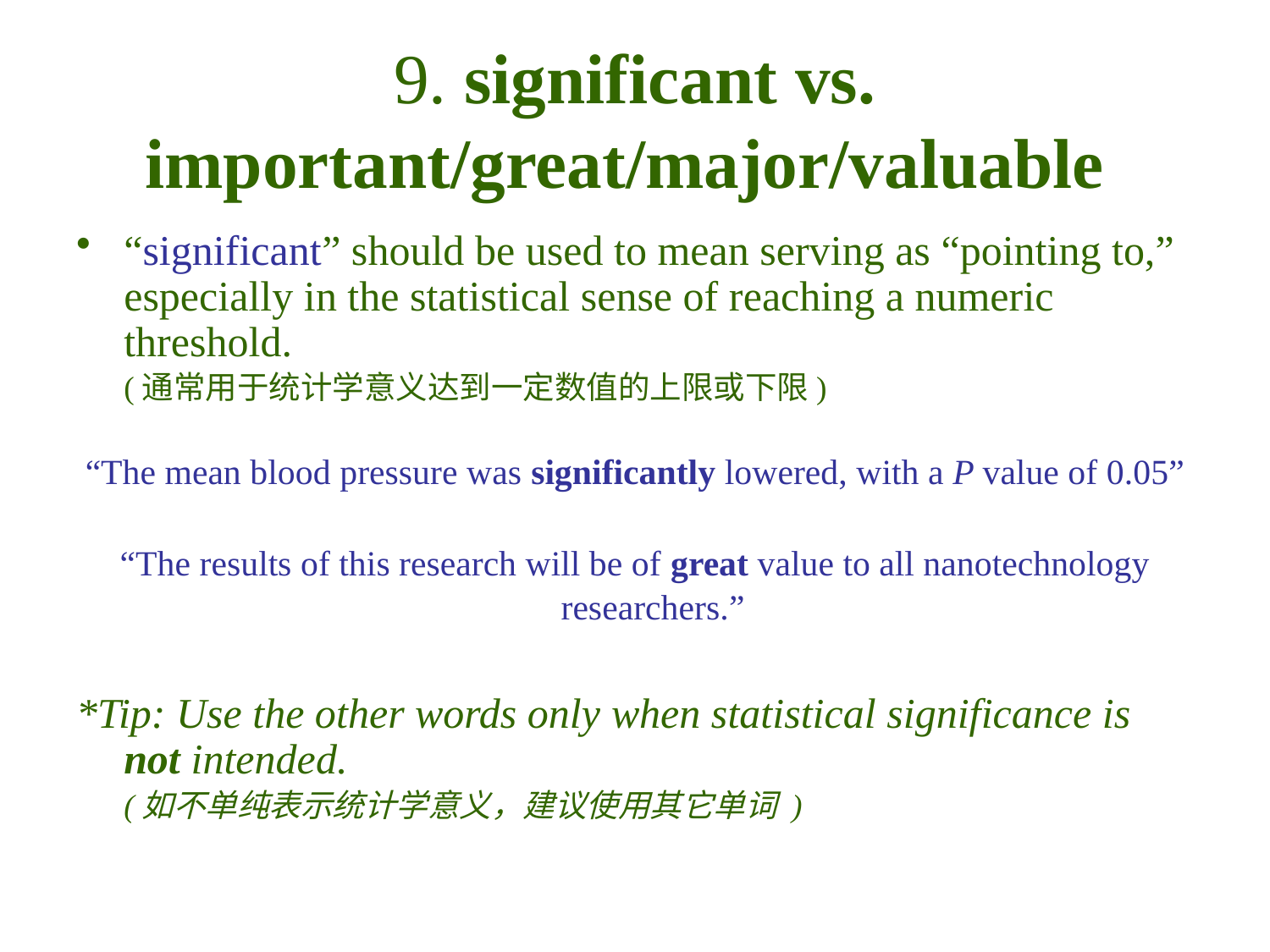

# 9. significant vs. important/great/major/valuable
“significant” should be used to mean serving as “pointing to,” especially in the statistical sense of reaching a numeric threshold.
	(通常用于统计学意义达到一定数值的上限或下限)

“The mean blood pressure was significantly lowered, with a P value of 0.05”

“The results of this research will be of great value to all nanotechnology researchers.”

*Tip: Use the other words only when statistical significance is not intended.
	(如不单纯表示统计学意义，建议使用其它单词 )